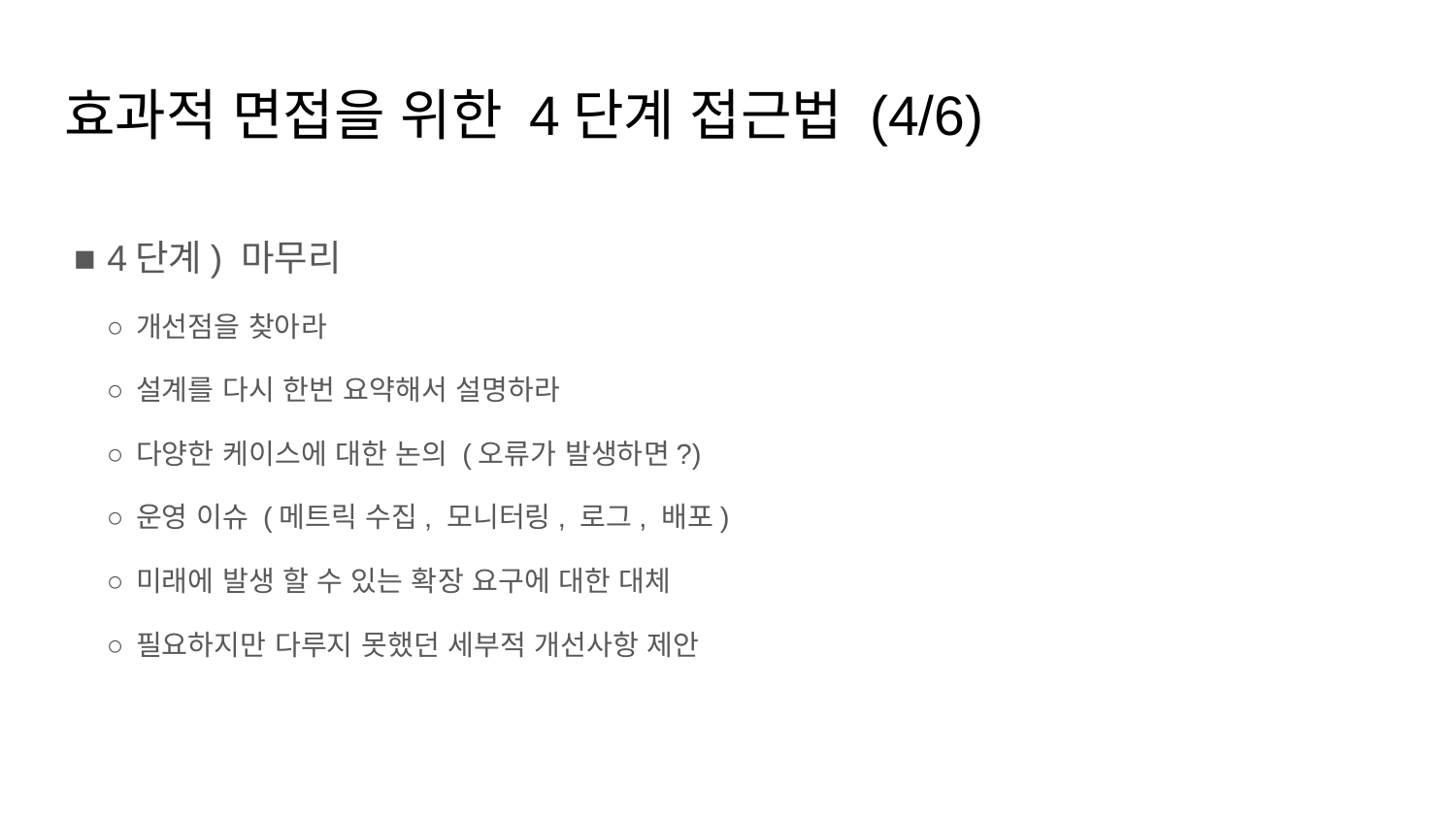

# 효과적 면접을 위한 4단계 접근법 (4/6)
4단계) 마무리
개선점을 찾아라
설계를 다시 한번 요약해서 설명하라
다양한 케이스에 대한 논의 (오류가 발생하면?)
운영 이슈 (메트릭 수집, 모니터링, 로그, 배포)
미래에 발생 할 수 있는 확장 요구에 대한 대체
필요하지만 다루지 못했던 세부적 개선사항 제안